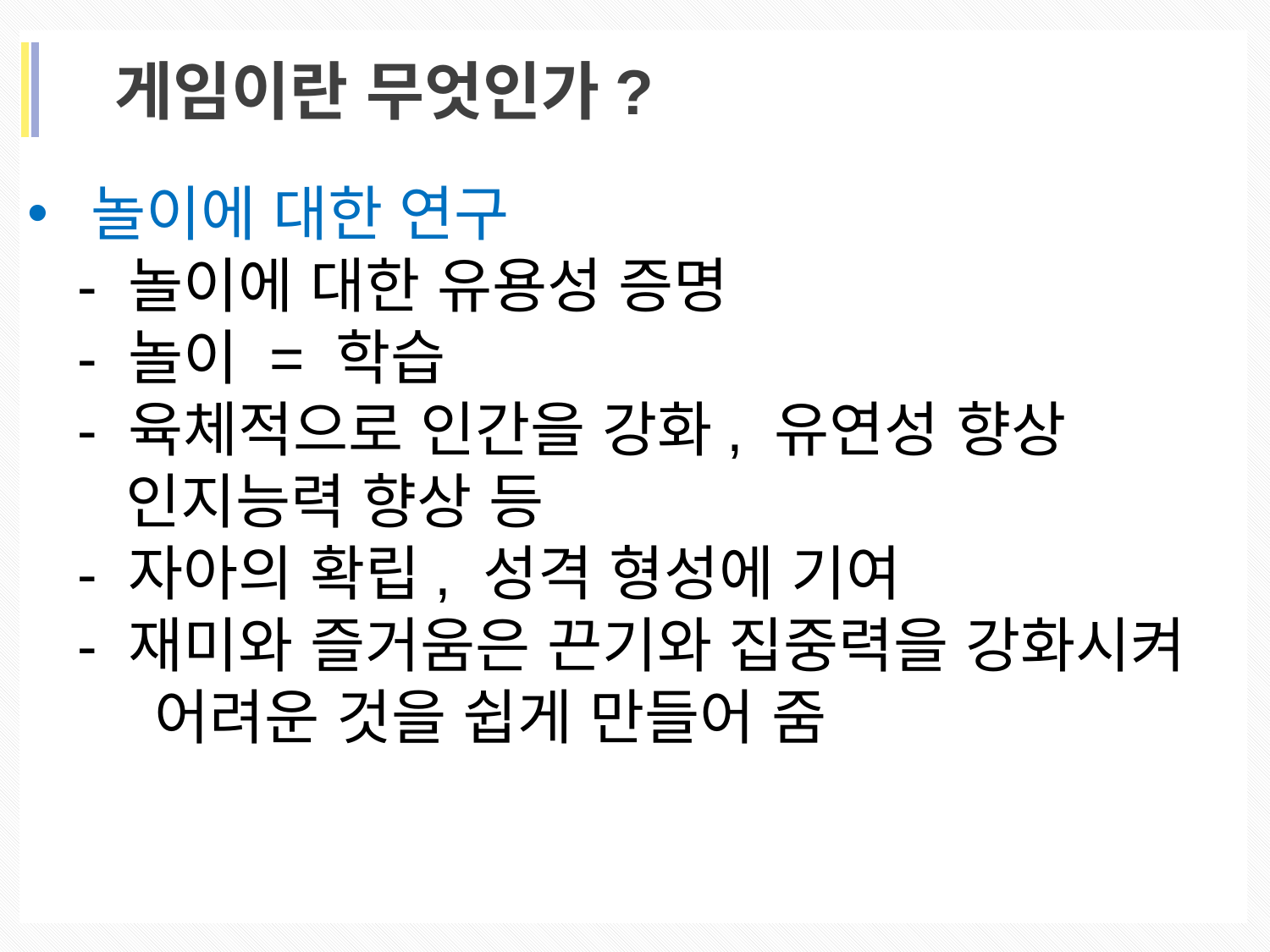

게임이란 무엇인가?
놀이에 대한 연구
   - 놀이에 대한 유용성 증명
   - 놀이 = 학습
   - 육체적으로 인간을 강화, 유연성 향상
     인지능력 향상 등
   - 자아의 확립, 성격 형성에 기여
   - 재미와 즐거움은 끈기와 집중력을 강화시켜 	어려운 것을 쉽게 만들어 줌